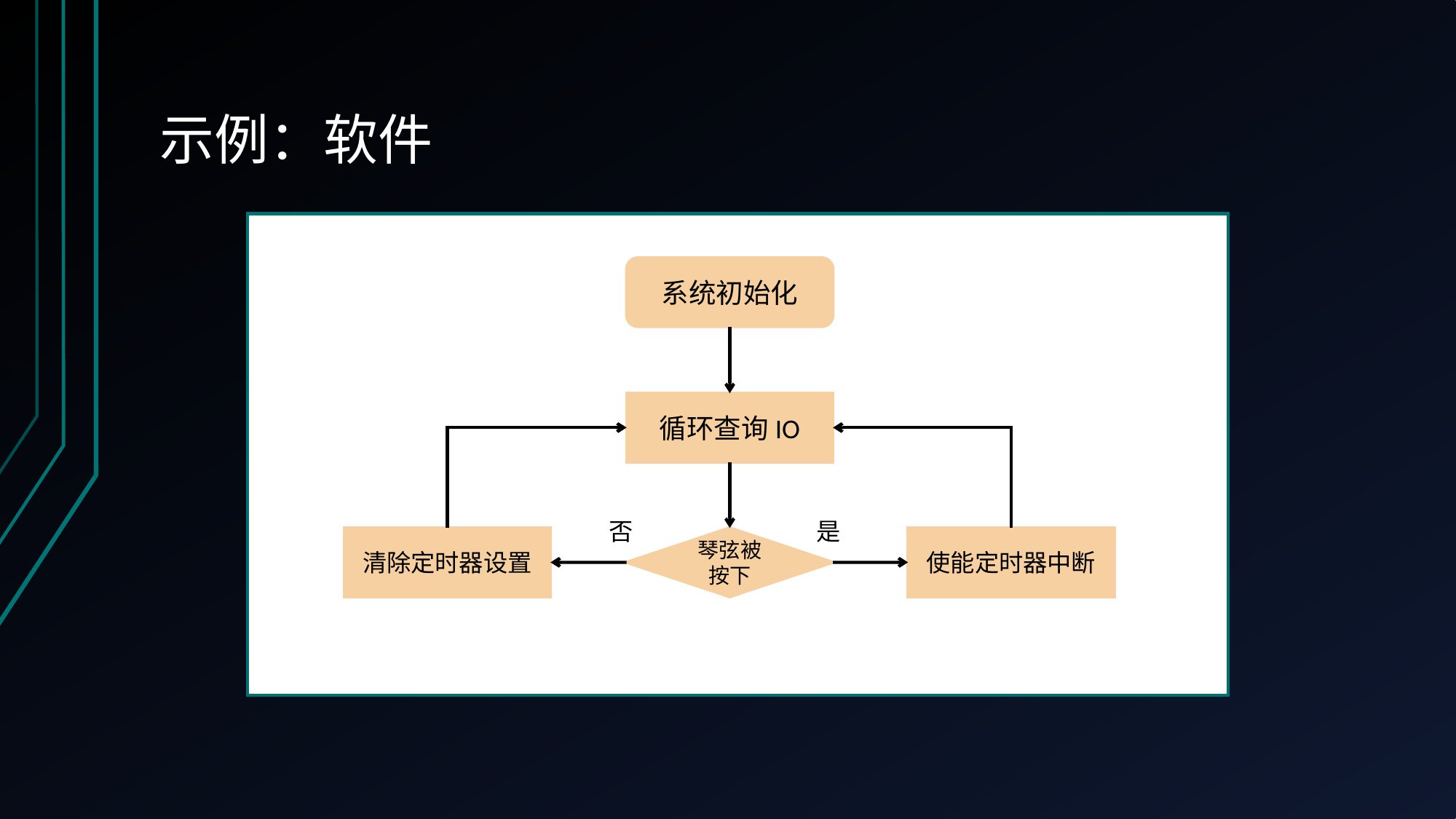

# 示例：软件

系统初始化
循环查询IO
否
是
清除定时器设置
琴弦被按下
使能定时器中断